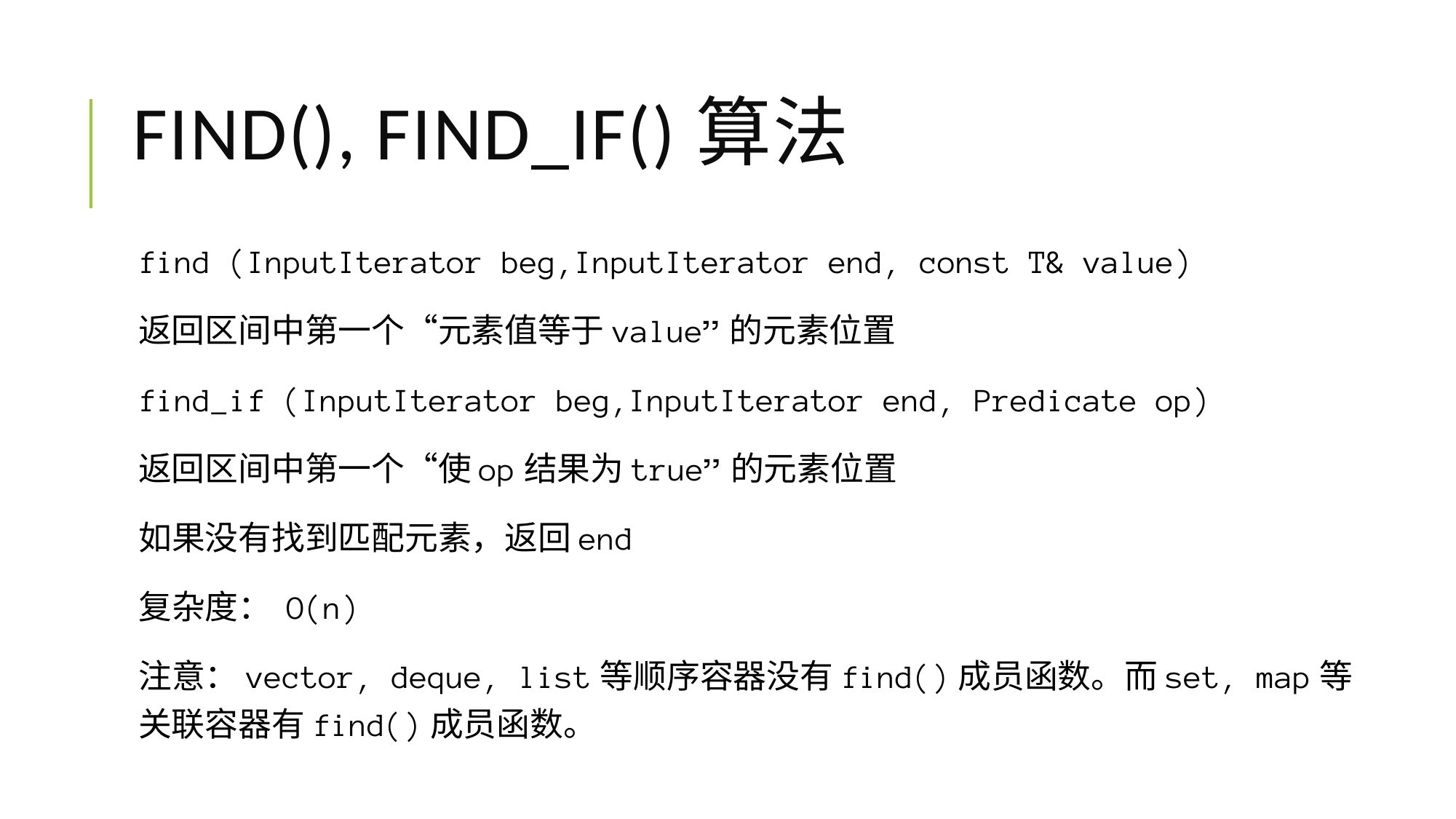

# find(), find_if()算法
find (InputIterator beg,InputIterator end, const T& value)
返回区间中第一个“元素值等于value”的元素位置
find_if (InputIterator beg,InputIterator end, Predicate op)
返回区间中第一个“使op结果为true”的元素位置
如果没有找到匹配元素，返回end
复杂度： O(n)
注意：vector, deque, list等顺序容器没有find()成员函数。而set, map等关联容器有find()成员函数。